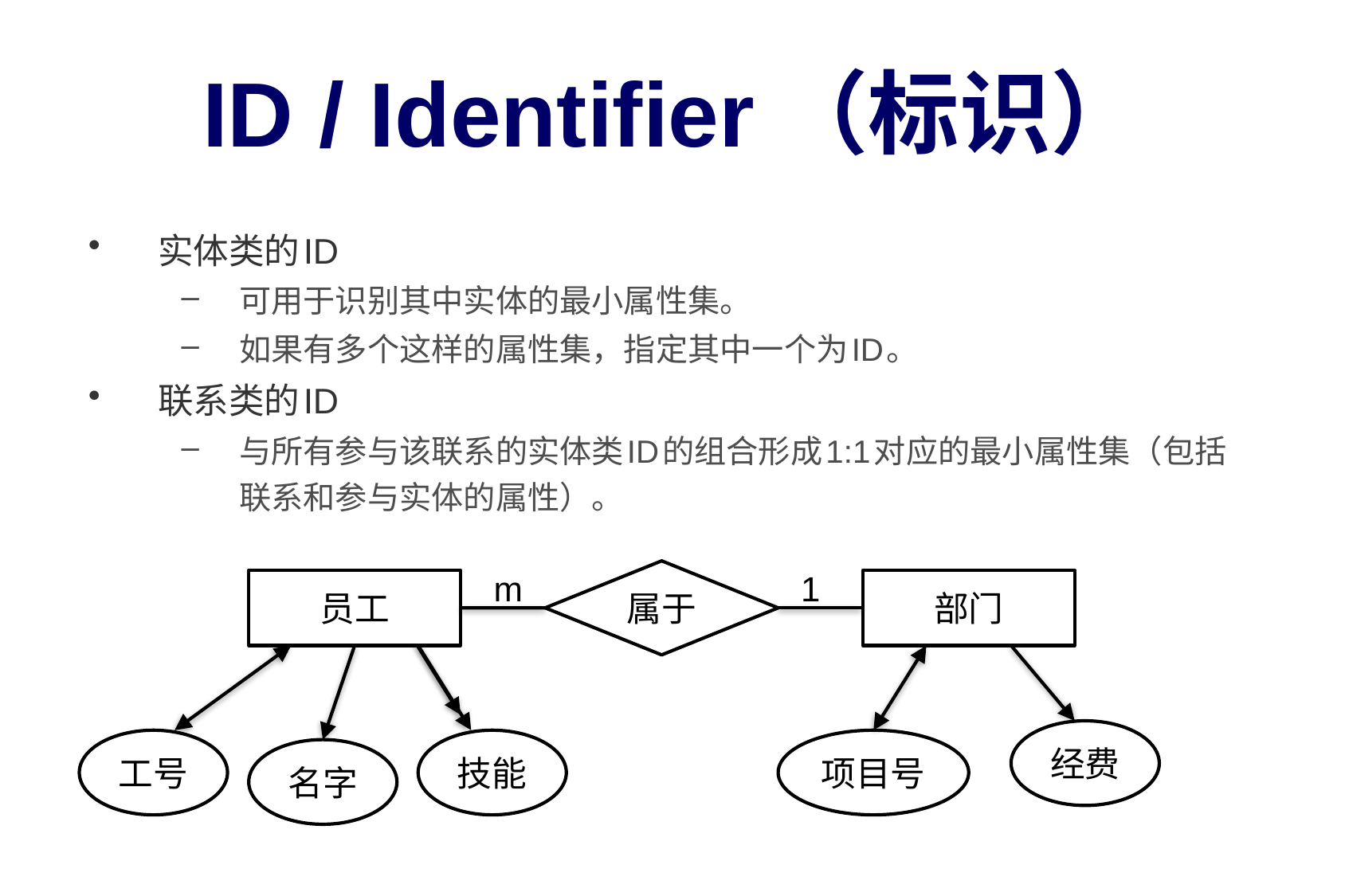

# ID / Identifier（标识）
实体类的ID
可用于识别其中实体的最小属性集。
如果有多个这样的属性集，指定其中一个为ID。
联系类的ID
与所有参与该联系的实体类ID的组合形成1:1对应的最小属性集（包括联系和参与实体的属性）。
m
属于
1
员工
部门
经费
工号
技能
项目号
名字